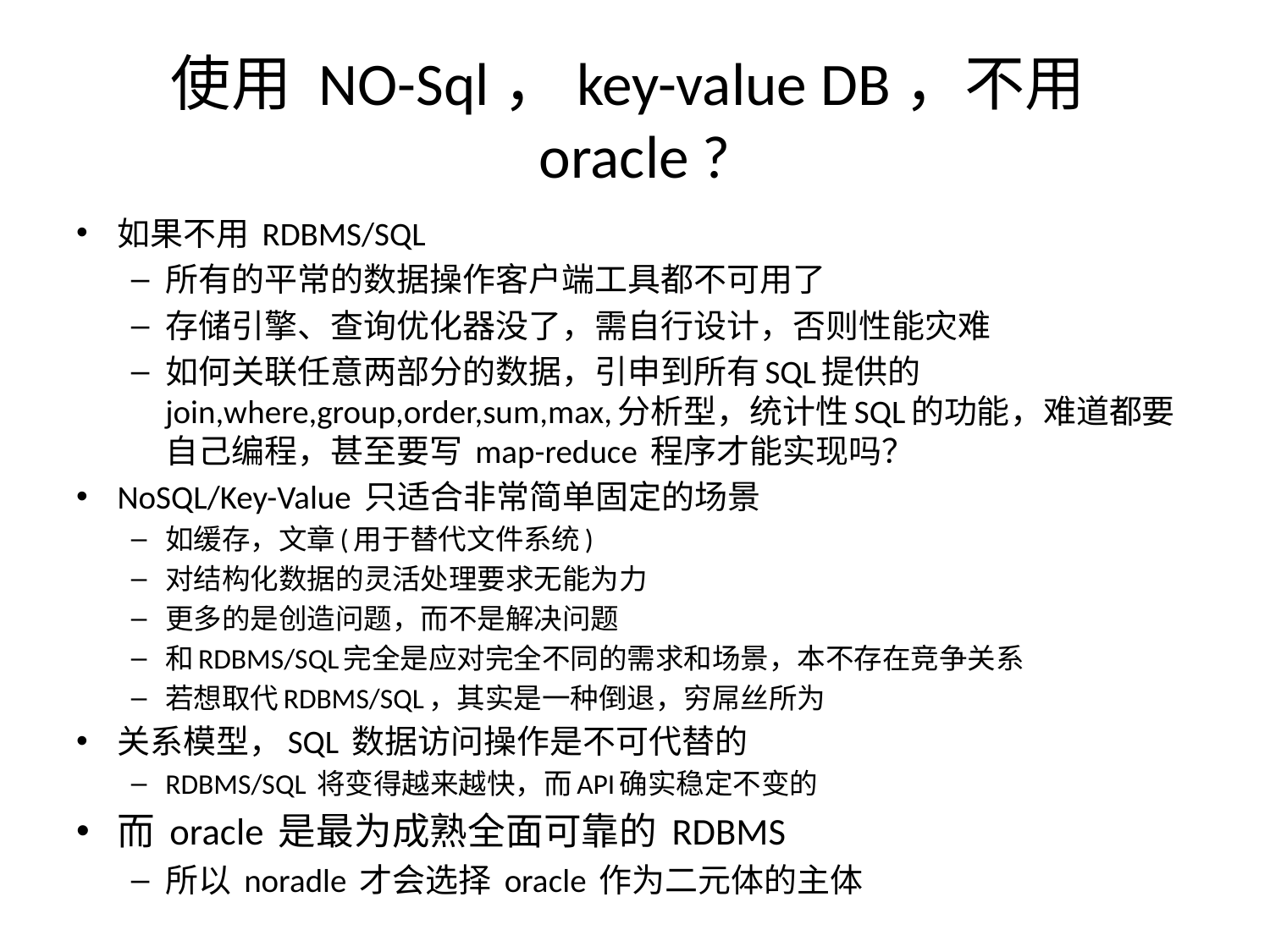

# 使用 NO-Sql，key-value DB，不用oracle ?
如果不用 RDBMS/SQL
所有的平常的数据操作客户端工具都不可用了
存储引擎、查询优化器没了，需自行设计，否则性能灾难
如何关联任意两部分的数据，引申到所有SQL提供的join,where,group,order,sum,max,分析型，统计性SQL的功能，难道都要自己编程，甚至要写 map-reduce 程序才能实现吗？
NoSQL/Key-Value 只适合非常简单固定的场景
如缓存，文章(用于替代文件系统)
对结构化数据的灵活处理要求无能为力
更多的是创造问题，而不是解决问题
和RDBMS/SQL完全是应对完全不同的需求和场景，本不存在竞争关系
若想取代RDBMS/SQL，其实是一种倒退，穷屌丝所为
关系模型，SQL 数据访问操作是不可代替的
RDBMS/SQL 将变得越来越快，而API确实稳定不变的
而 oracle 是最为成熟全面可靠的 RDBMS
所以 noradle 才会选择 oracle 作为二元体的主体